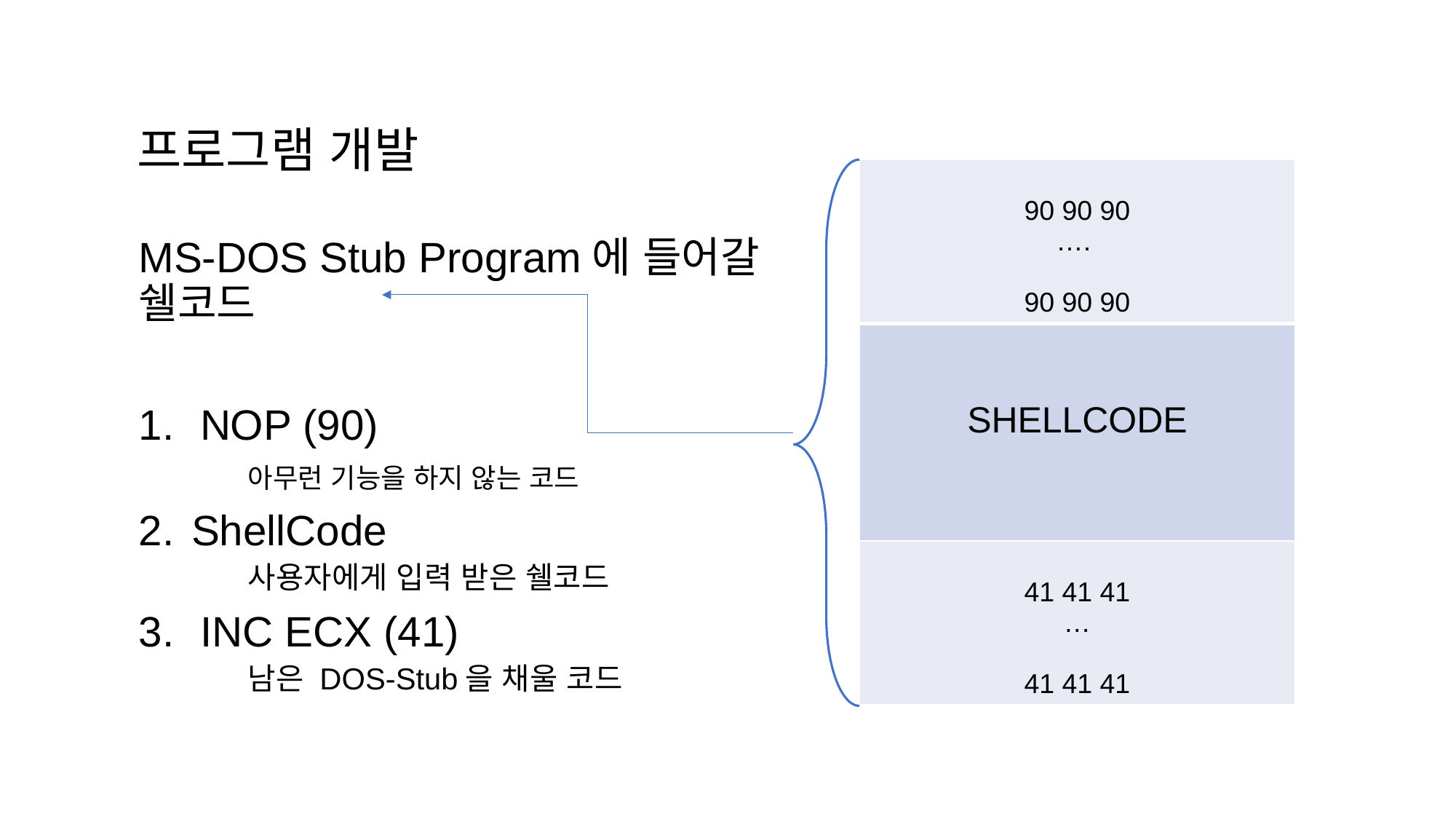

# 프로그램 개발

| 90 90 90 …. 90 90 90 |
| --- |
| SHELLCODE |
| 41 41 41 … 41 41 41 |
MS-DOS Stub Program에 들어갈 쉘코드

NOP (90)
	아무런 기능을 하지 않는 코드
 ShellCode
사용자에게 입력 받은 쉘코드
INC ECX (41)
남은 DOS-Stub을 채울 코드